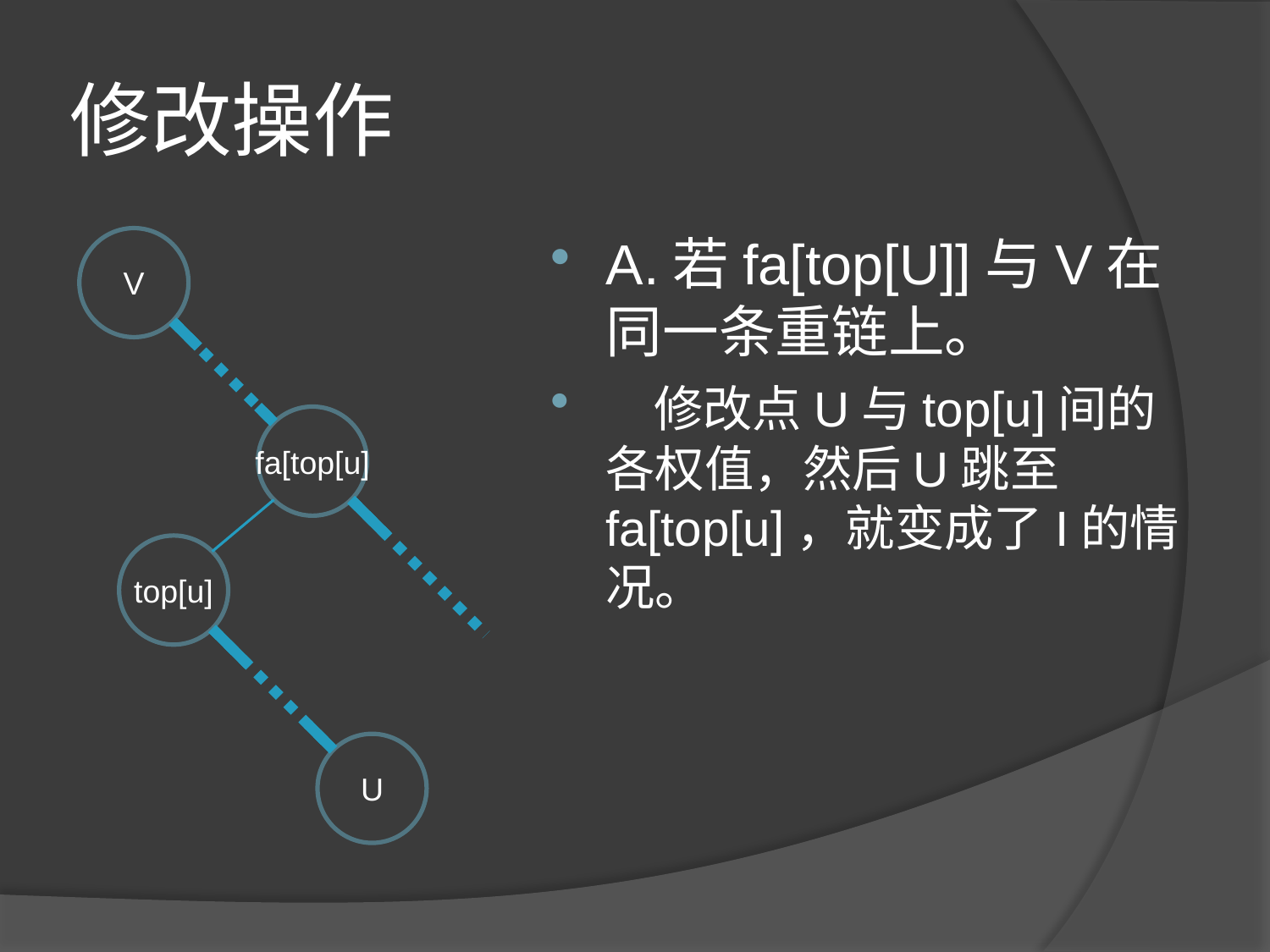

# 修改操作
A.若fa[top[U]]与V在同一条重链上。
   修改点U与top[u]间的各权值，然后U跳至fa[top[u]，就变成了I的情况。
V
fa[top[u]
top[u]
U